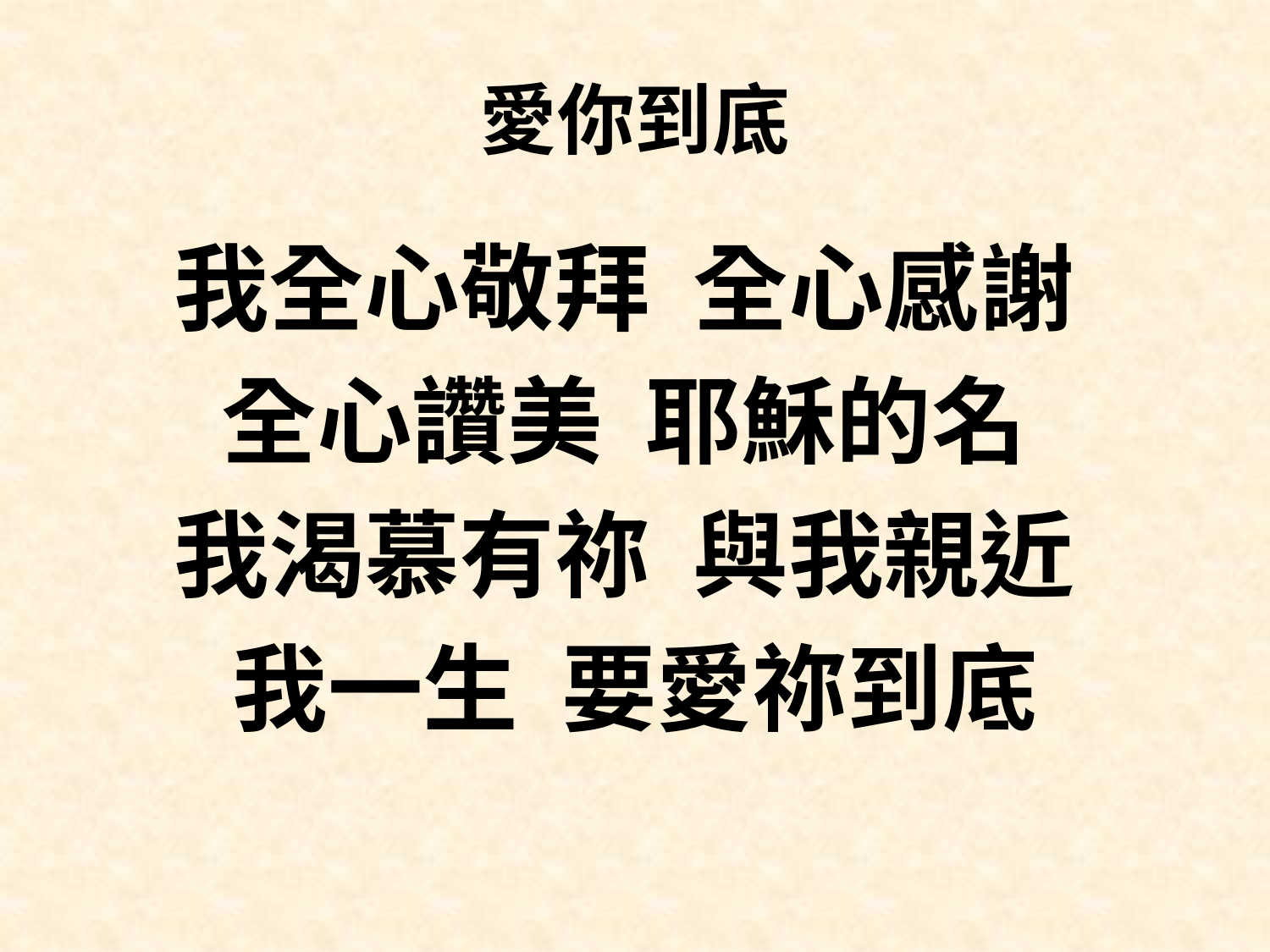

# 愛你到底
我全心敬拜  全心感謝
全心讚美  耶穌的名
我渴慕有祢  與我親近
我一生  要愛祢到底